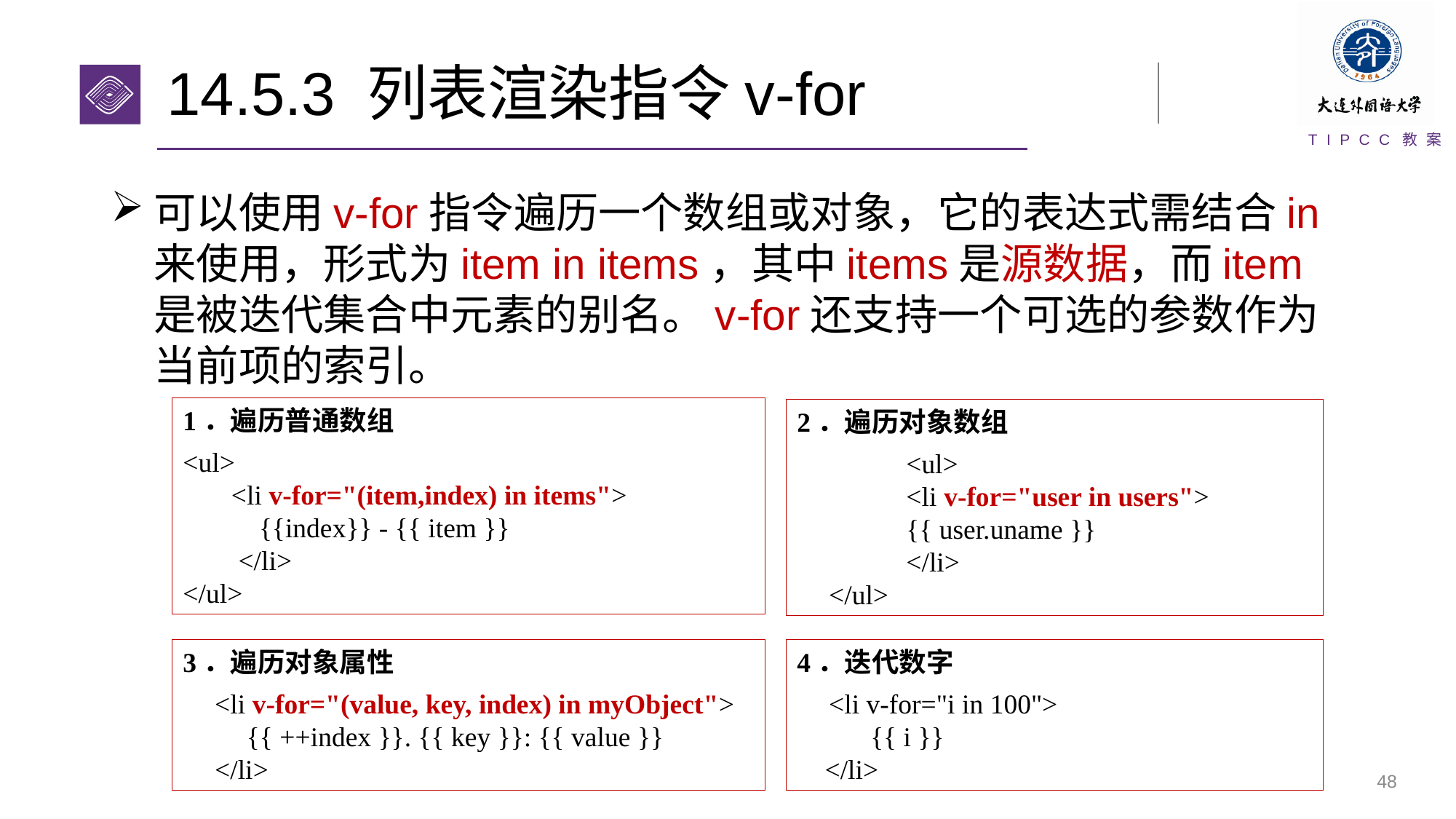

# 14.5.3 列表渲染指令v-for
可以使用v-for指令遍历一个数组或对象，它的表达式需结合in来使用，形式为item in items，其中items是源数据，而item是被迭代集合中元素的别名。v-for还支持一个可选的参数作为当前项的索引。
1．遍历普通数组
<ul>
       <li v-for="(item,index) in items">
           {{index}} - {{ item }}
        </li>
</ul>
2．遍历对象数组
	<ul>
    	<li v-for="user in users">
        	{{ user.uname }}
    	</li>
</ul>
3．遍历对象属性
<li v-for="(value, key, index) in myObject">
{{ ++index }}. {{ key }}: {{ value }}
</li>
4．迭代数字
<li v-for="i in 100">
      {{ i }}
    </li>
48